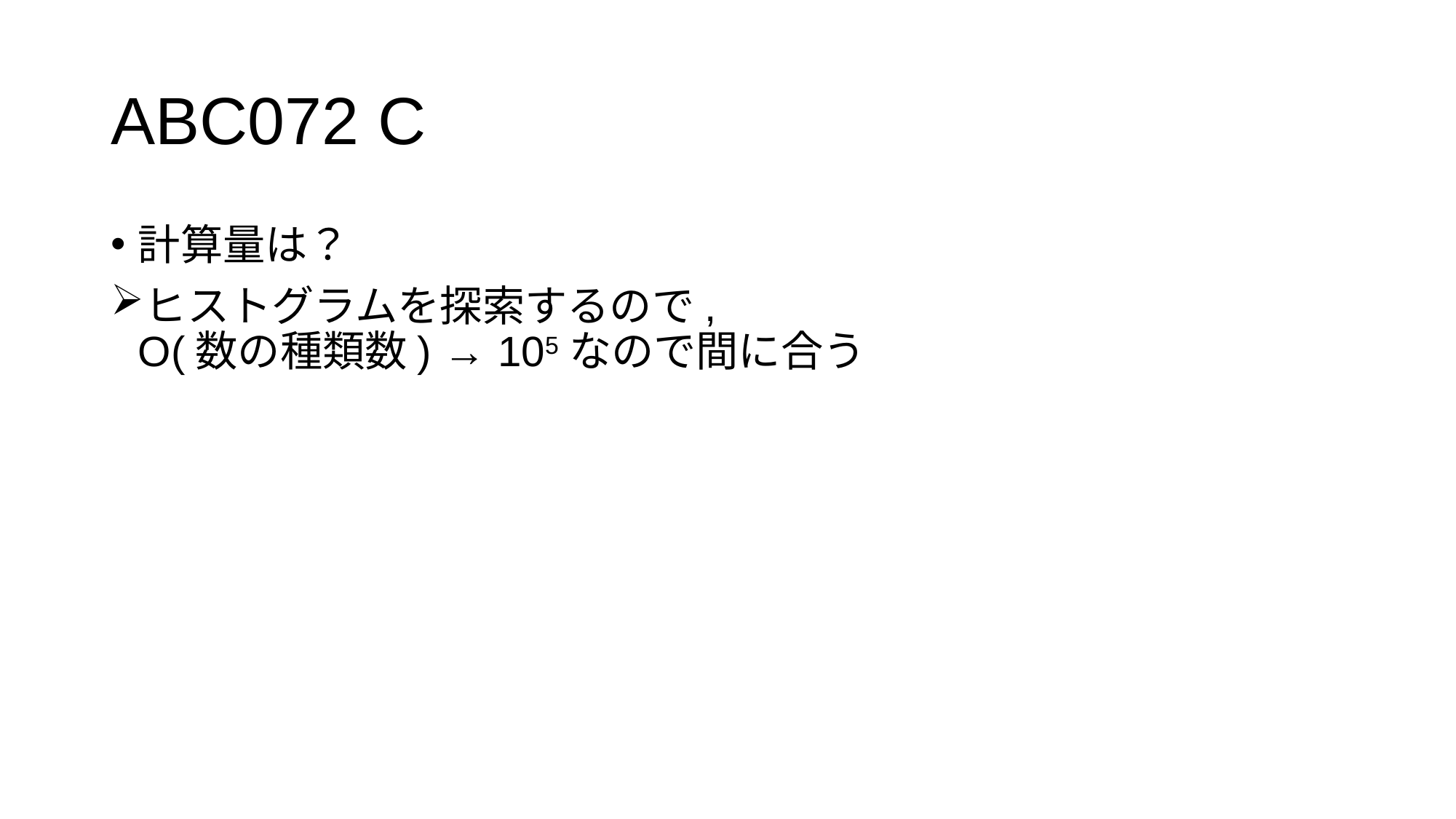

# ABC072 C
計算量は？
ヒストグラムを探索するので,
O(数の種類数) → 105なので間に合う